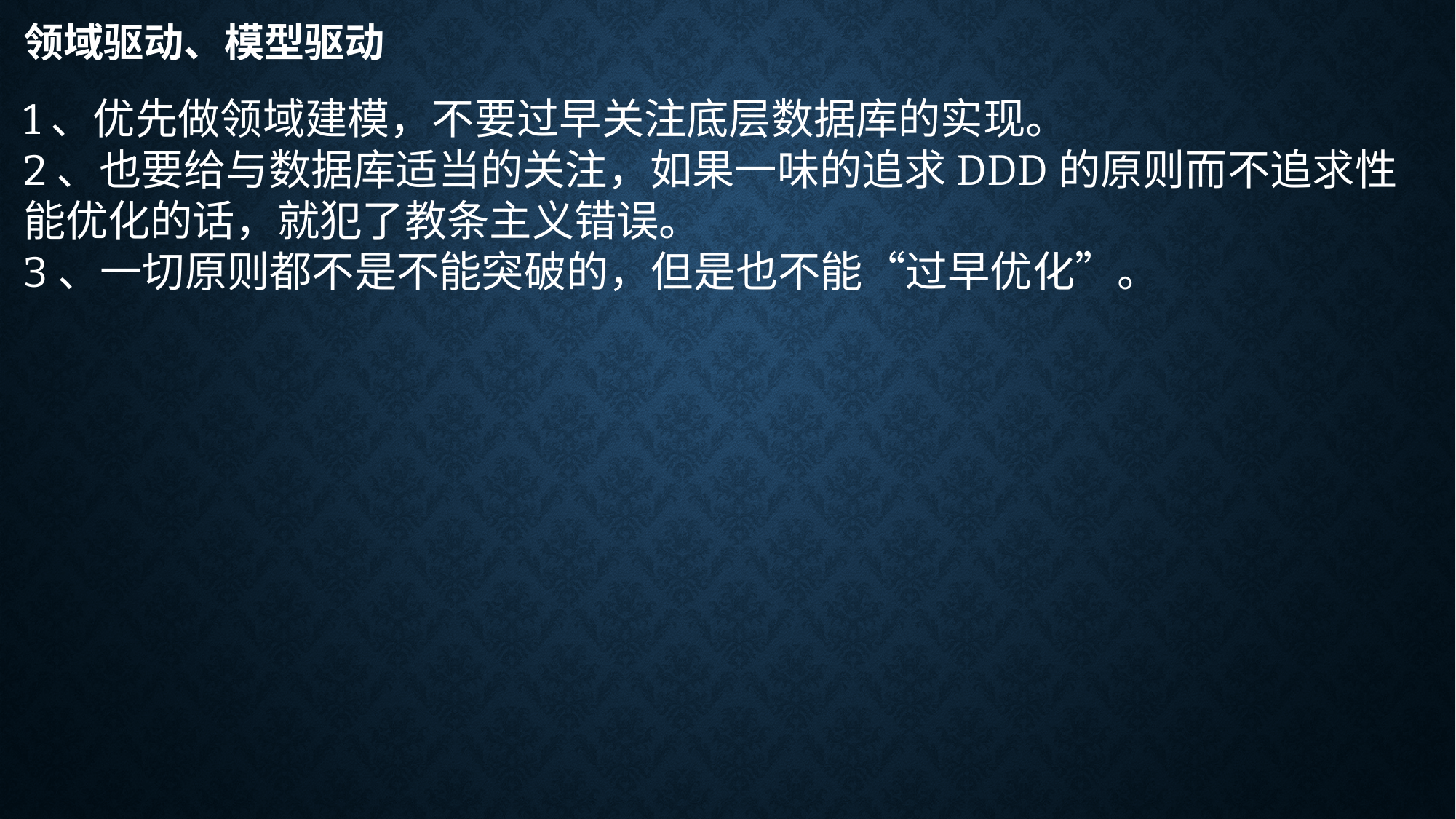

# 领域驱动、模型驱动
1、优先做领域建模，不要过早关注底层数据库的实现。
2、也要给与数据库适当的关注，如果一味的追求DDD的原则而不追求性能优化的话，就犯了教条主义错误。
3、一切原则都不是不能突破的，但是也不能“过早优化”。